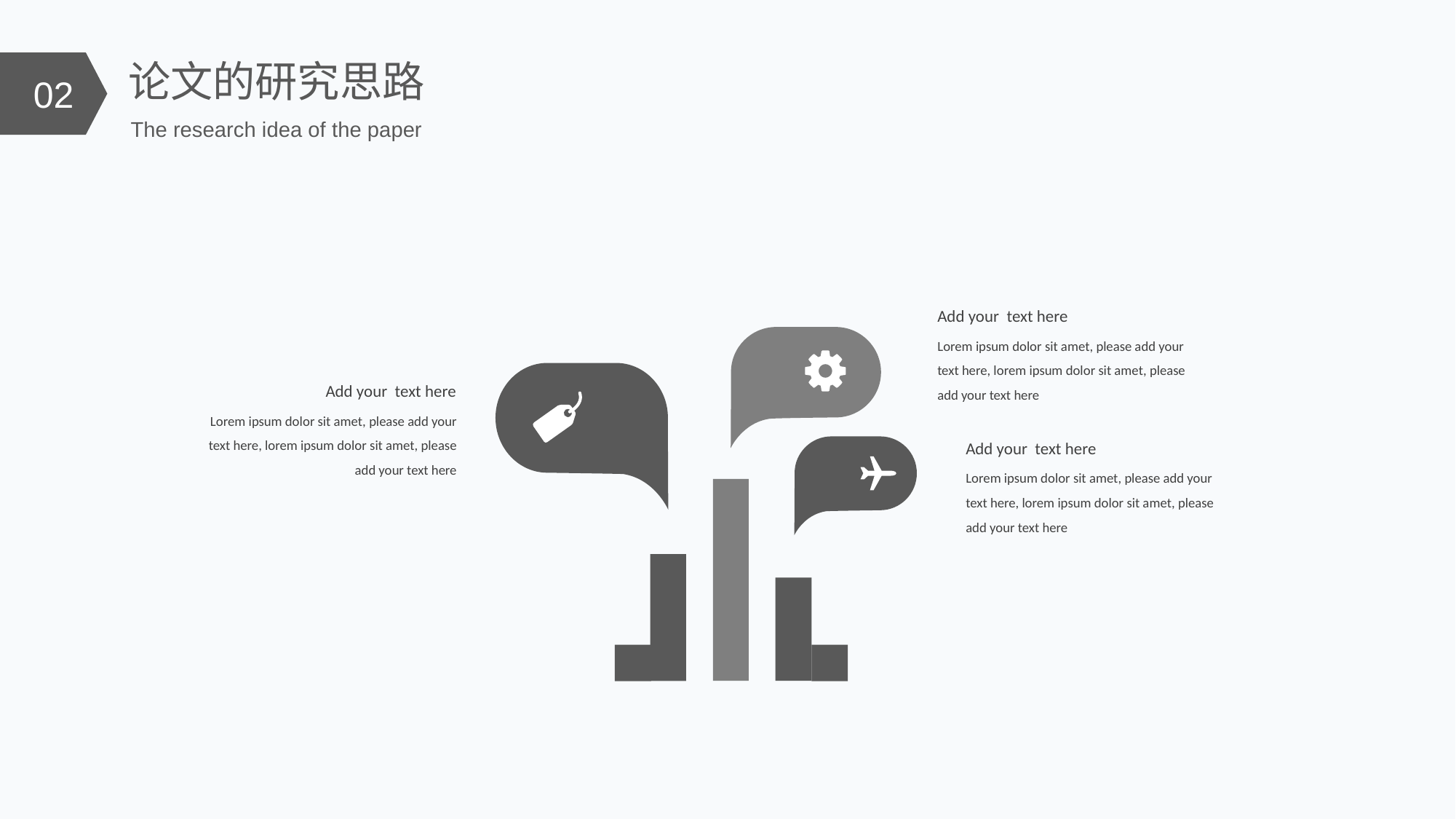

论文的研究思路
02
The research idea of the paper
Add your  text here
Lorem ipsum dolor sit amet, please add your text here, lorem ipsum dolor sit amet, please add your text here

Add your  text here
Lorem ipsum dolor sit amet, please add your text here, lorem ipsum dolor sit amet, please add your text here
Add your  text here
Lorem ipsum dolor sit amet, please add your text here, lorem ipsum dolor sit amet, please add your text here